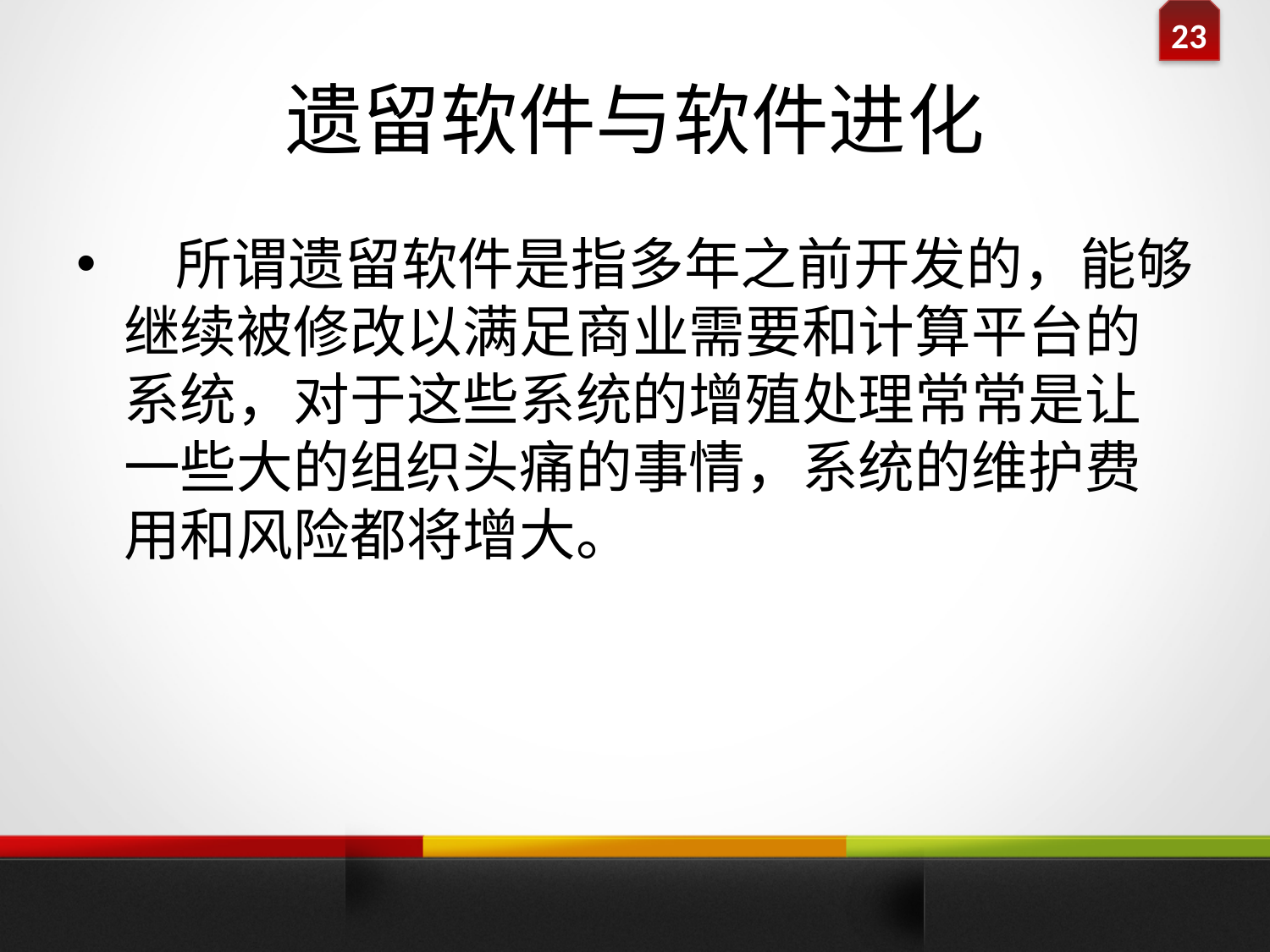

# 遗留软件与软件进化
   所谓遗留软件是指多年之前开发的，能够继续被修改以满足商业需要和计算平台的系统，对于这些系统的增殖处理常常是让一些大的组织头痛的事情，系统的维护费用和风险都将增大。

23